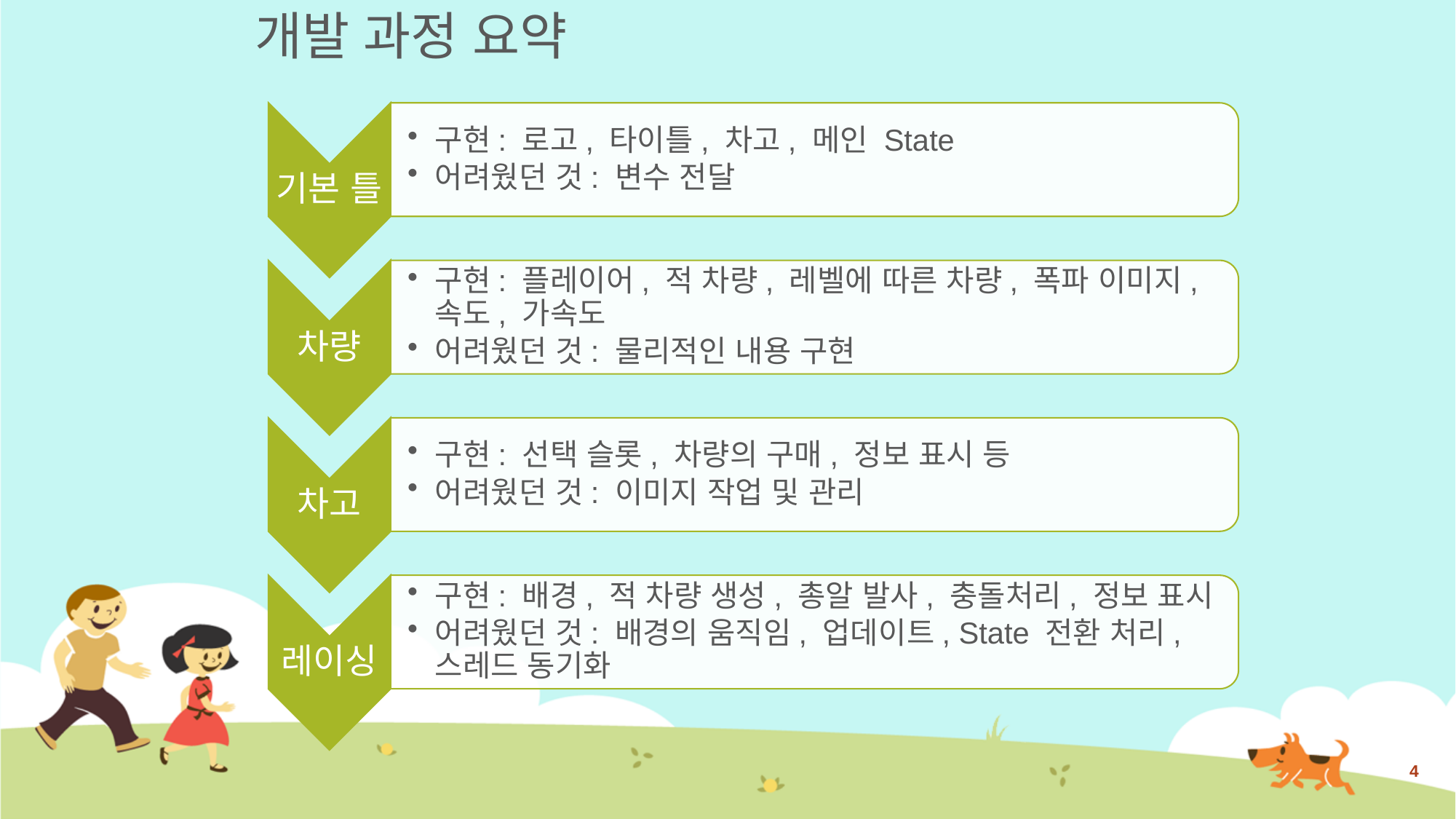

# 개발 과정 요약
기본 틀
구현: 로고, 타이틀, 차고, 메인 State
어려웠던 것: 변수 전달
차량
구현: 플레이어, 적 차량, 레벨에 따른 차량, 폭파 이미지, 속도, 가속도
어려웠던 것: 물리적인 내용 구현
차고
구현: 선택 슬롯, 차량의 구매, 정보 표시 등
어려웠던 것: 이미지 작업 및 관리
레이싱
구현: 배경, 적 차량 생성, 총알 발사, 충돌처리, 정보 표시
어려웠던 것: 배경의 움직임, 업데이트, State 전환 처리, 스레드 동기화
4